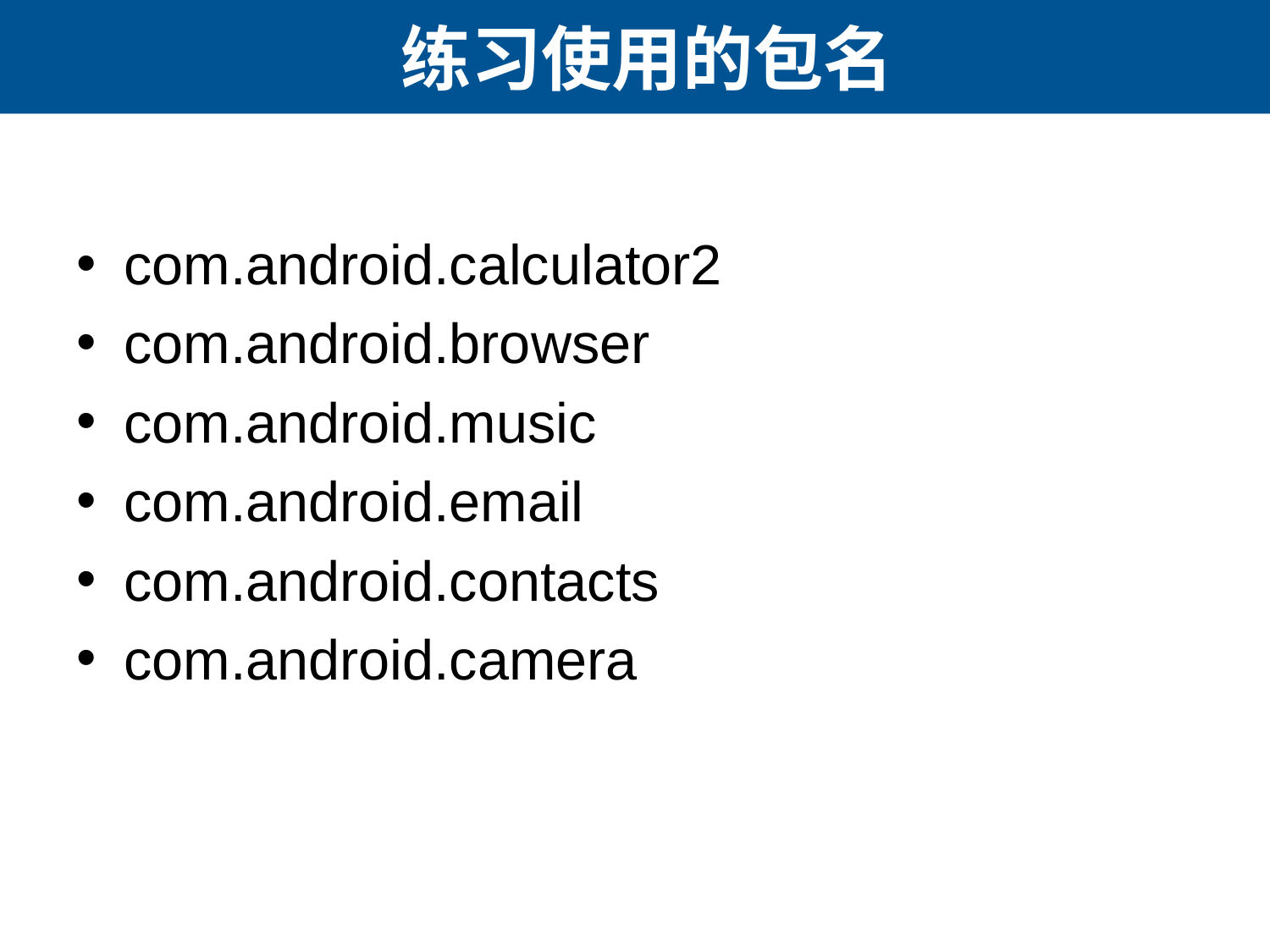

# 练习使用的包名
com.android.calculator2
com.android.browser
com.android.music
com.android.email
com.android.contacts
com.android.camera